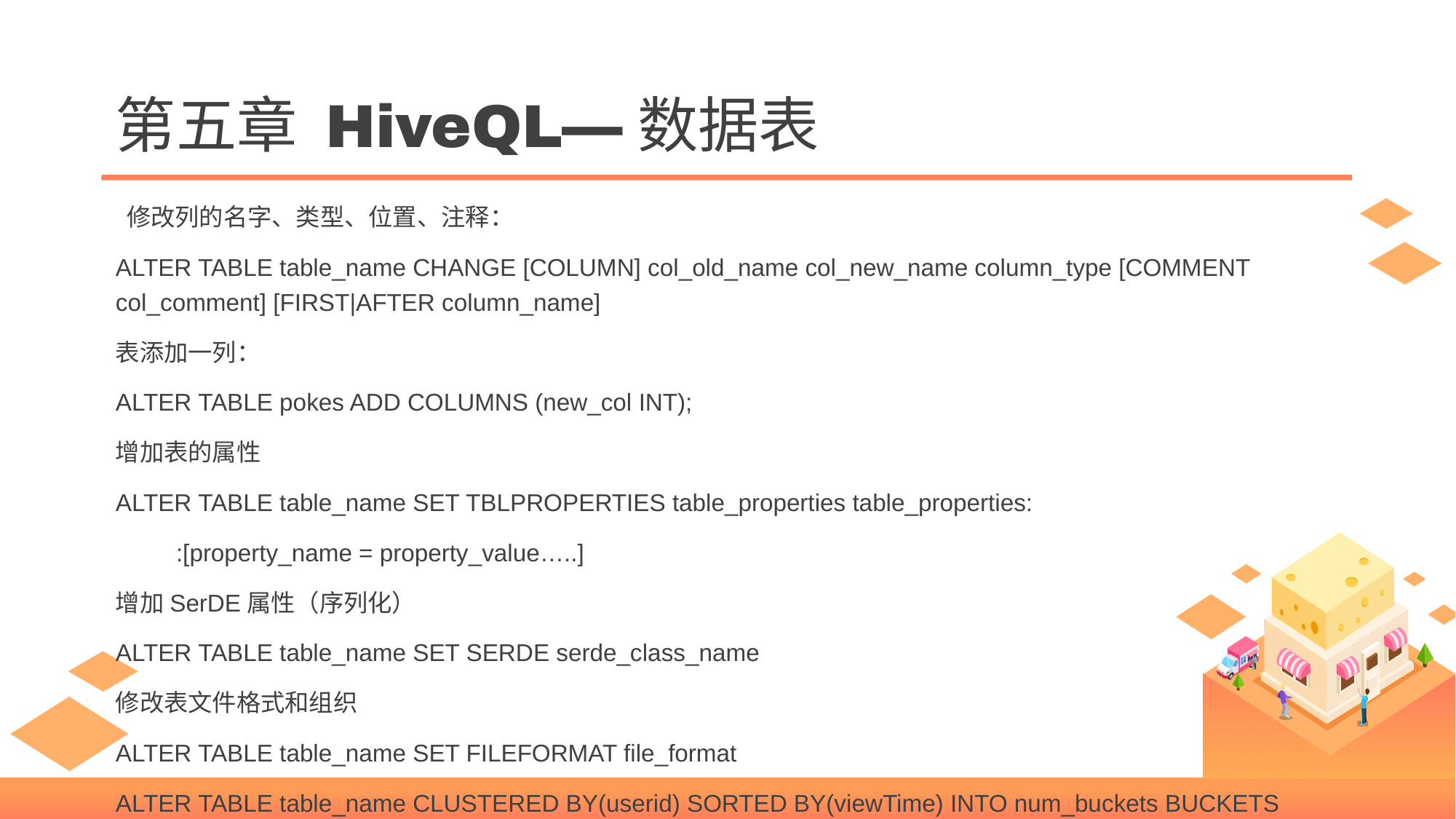

# 第五章 HiveQL—数据表
 修改列的名字、类型、位置、注释：
ALTER TABLE table_name CHANGE [COLUMN] col_old_name col_new_name column_type [COMMENT col_comment] [FIRST|AFTER column_name]
表添加一列：
ALTER TABLE pokes ADD COLUMNS (new_col INT);
增加表的属性
ALTER TABLE table_name SET TBLPROPERTIES table_properties table_properties:
         :[property_name = property_value…..]
增加SerDE属性（序列化）
ALTER TABLE table_name SET SERDE serde_class_name
修改表文件格式和组织
ALTER TABLE table_name SET FILEFORMAT file_format
ALTER TABLE table_name CLUSTERED BY(userid) SORTED BY(viewTime) INTO num_buckets BUCKETS